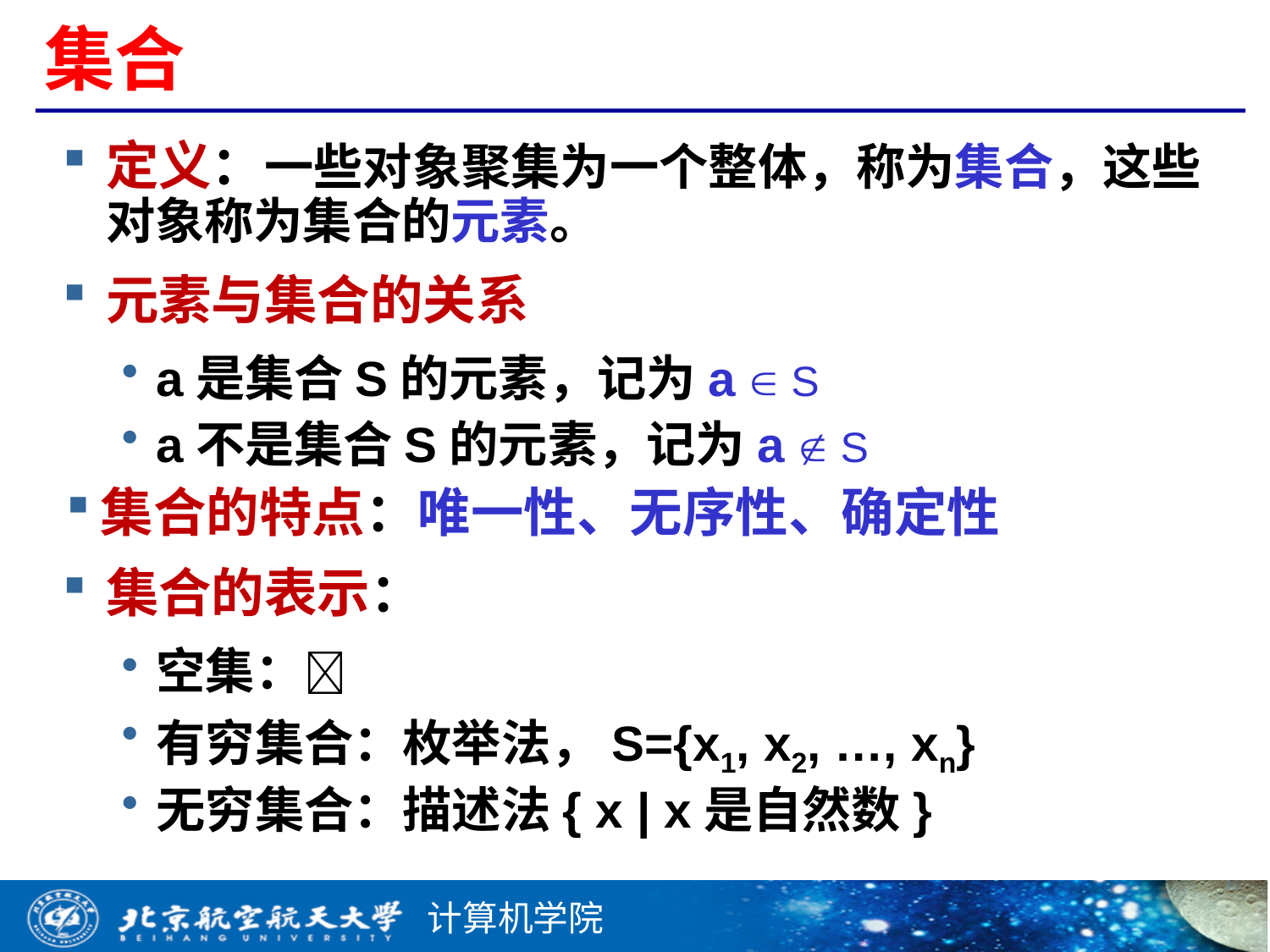

# 集合
定义：一些对象聚集为一个整体，称为集合，这些对象称为集合的元素。
元素与集合的关系
a是集合S的元素，记为a ∈ S
a不是集合S的元素，记为a ∉ S
集合的特点：唯一性、无序性、确定性
集合的表示：
空集：∅
有穷集合：枚举法，S={x1, x2, …, xn}
无穷集合：描述法{ x | x是自然数}